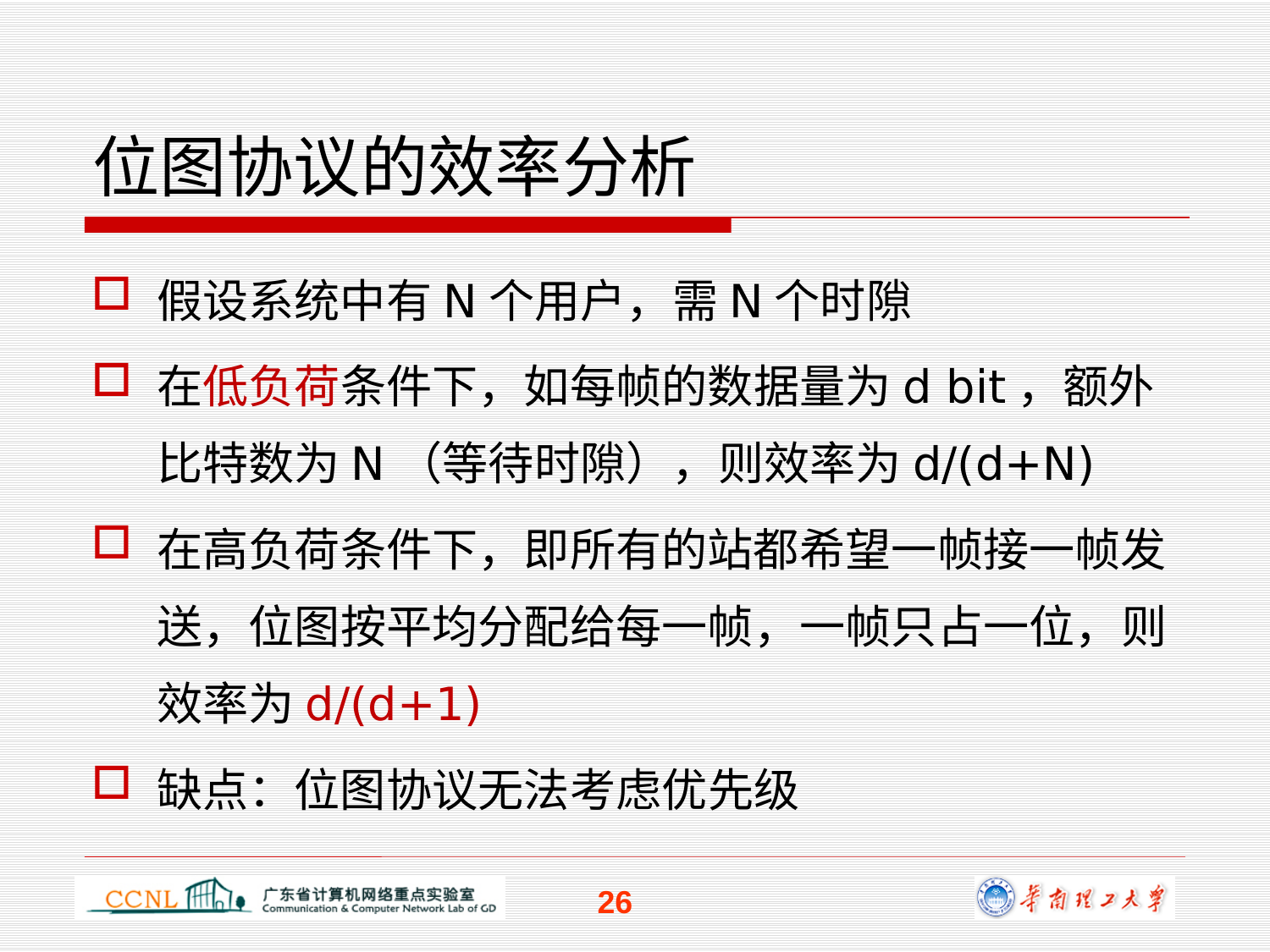

# 位图协议的效率分析
假设系统中有N个用户，需N个时隙
在低负荷条件下，如每帧的数据量为d bit，额外比特数为N（等待时隙），则效率为d/(d+N)
在高负荷条件下，即所有的站都希望一帧接一帧发送，位图按平均分配给每一帧，一帧只占一位，则效率为d/(d+1)
缺点：位图协议无法考虑优先级